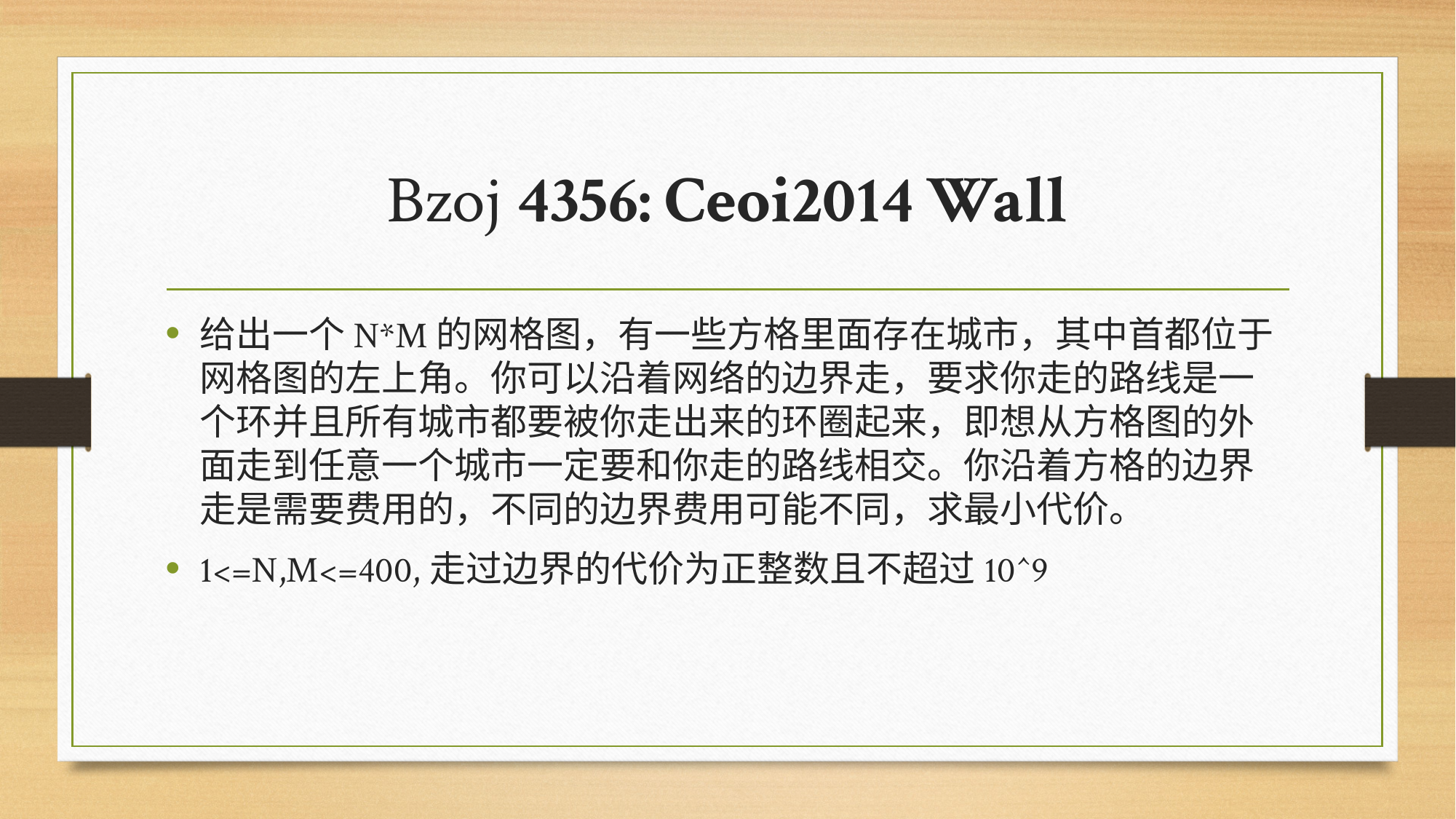

# Bzoj 4356: Ceoi2014 Wall
给出一个N*M的网格图，有一些方格里面存在城市，其中首都位于网格图的左上角。你可以沿着网络的边界走，要求你走的路线是一个环并且所有城市都要被你走出来的环圈起来，即想从方格图的外面走到任意一个城市一定要和你走的路线相交。你沿着方格的边界走是需要费用的，不同的边界费用可能不同，求最小代价。
1<=N,M<=400,走过边界的代价为正整数且不超过10^9